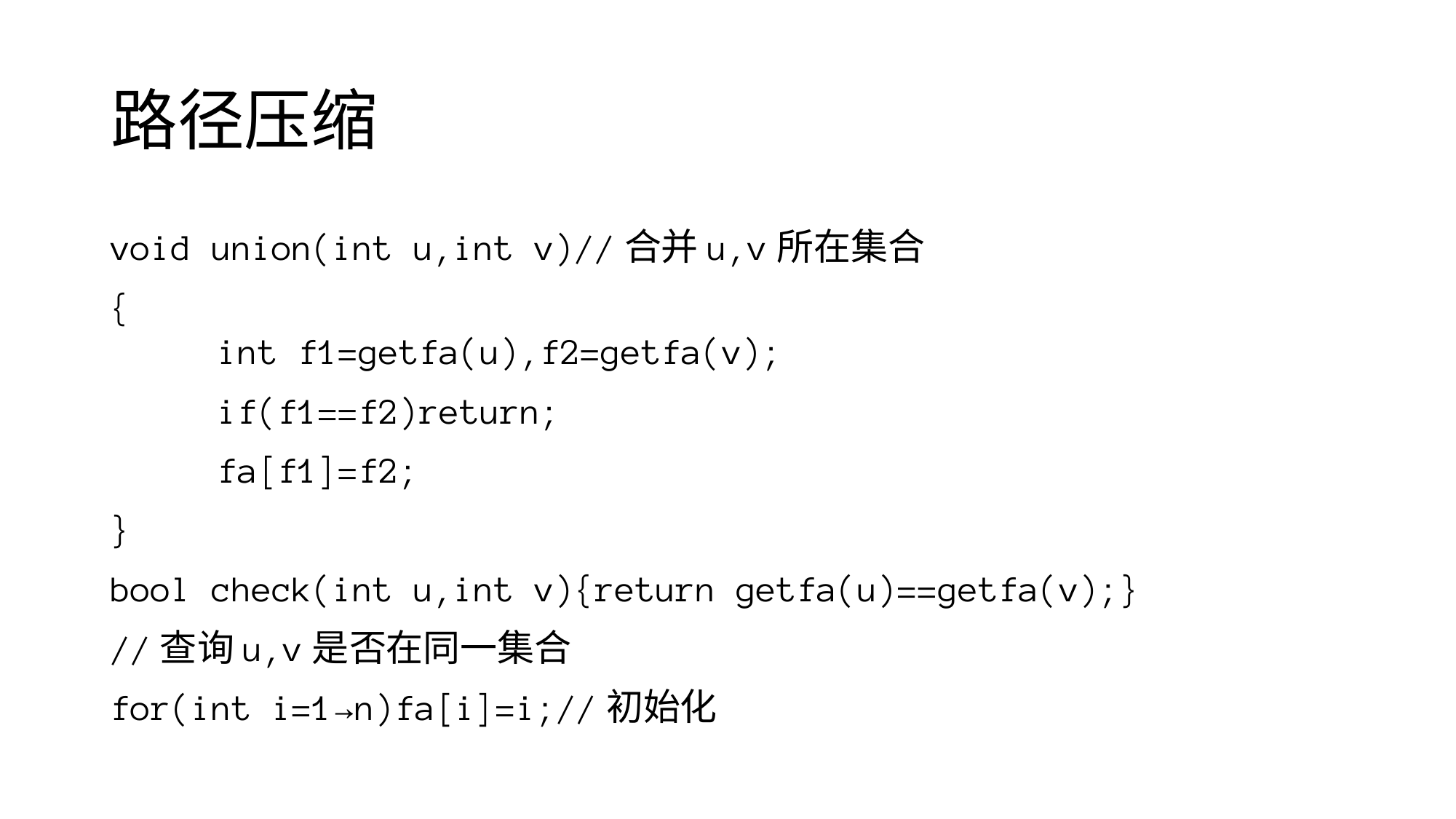

# 路径压缩
void union(int u,int v)//合并u,v所在集合
{
	int f1=getfa(u),f2=getfa(v);
	if(f1==f2)return;
	fa[f1]=f2;
}
bool check(int u,int v){return getfa(u)==getfa(v);}
//查询u,v是否在同一集合
for(int i=1→n)fa[i]=i;//初始化